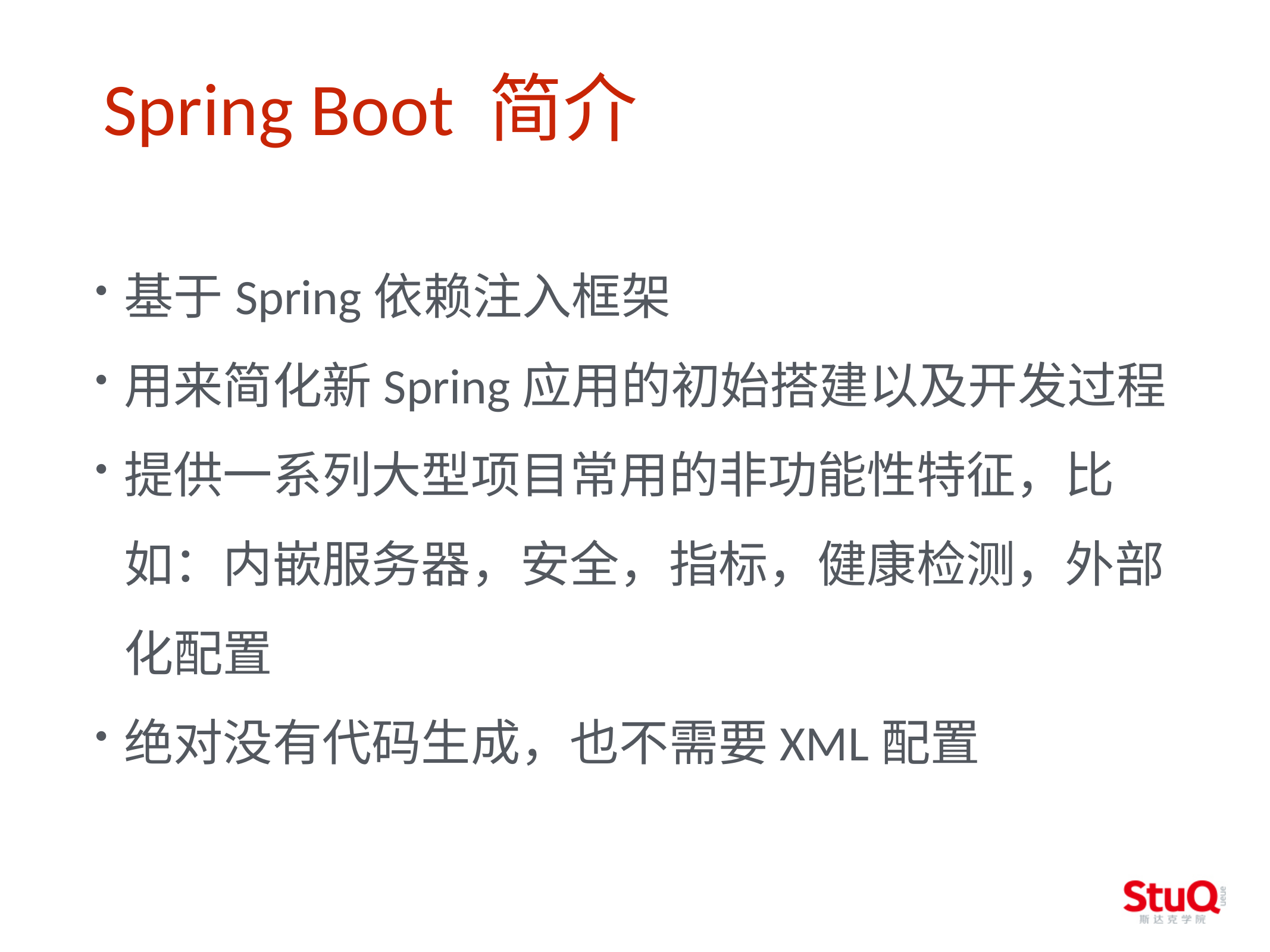

Spring Boot 简介
基于Spring依赖注入框架
用来简化新Spring应用的初始搭建以及开发过程
提供一系列大型项目常用的非功能性特征，比如：内嵌服务器，安全，指标，健康检测，外部化配置
绝对没有代码生成，也不需要XML配置